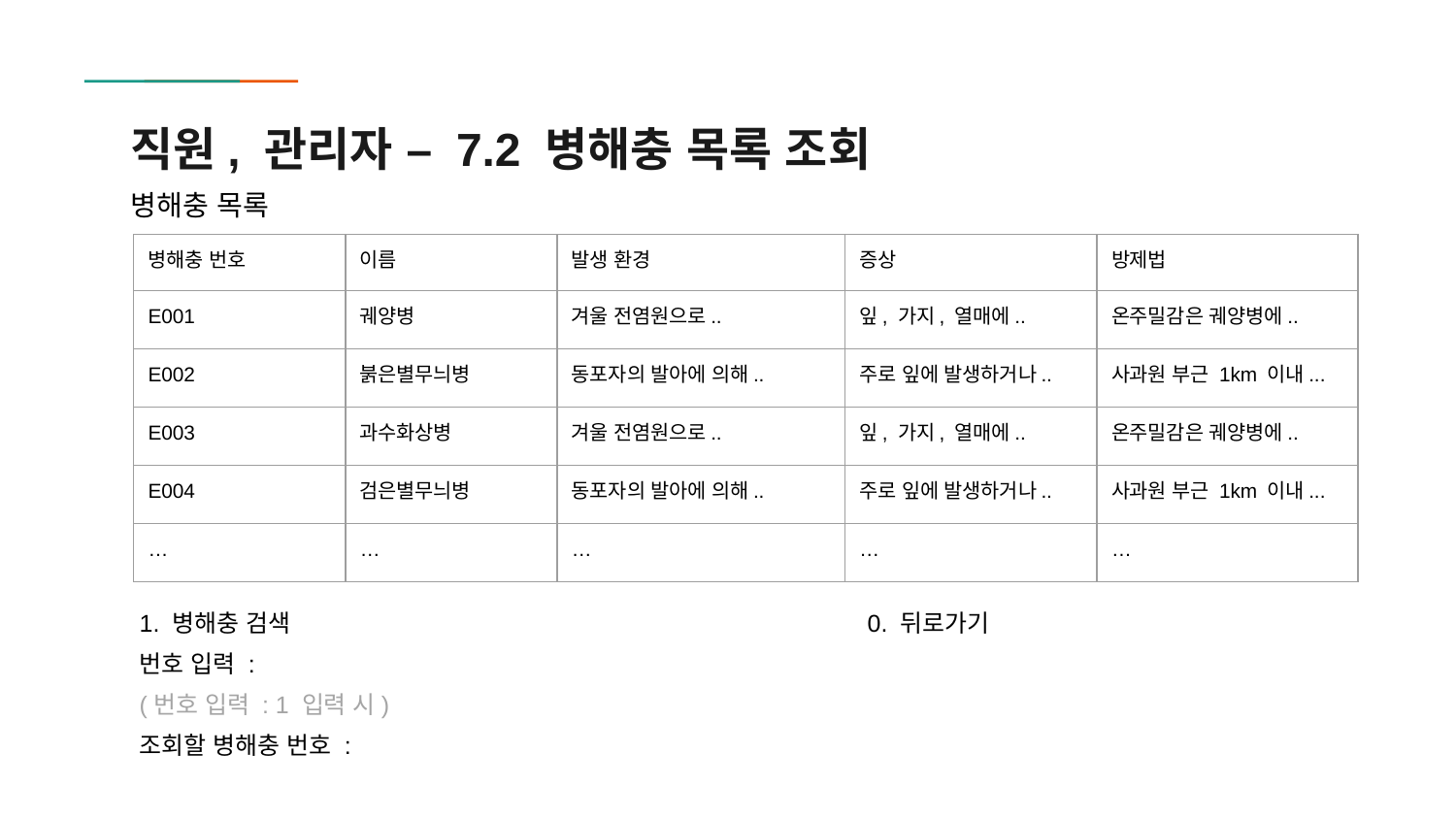

# 직원, 관리자 – 7.2 병해충 목록 조회
병해충 목록
| 병해충 번호 | 이름 | 발생 환경 | 증상 | 방제법 |
| --- | --- | --- | --- | --- |
| E001 | 궤양병 | 겨울 전염원으로.. | 잎, 가지, 열매에.. | 온주밀감은 궤양병에.. |
| E002 | 붉은별무늬병 | 동포자의 발아에 의해.. | 주로 잎에 발생하거나.. | 사과원 부근 1km 이내... |
| E003 | 과수화상병 | 겨울 전염원으로.. | 잎, 가지, 열매에.. | 온주밀감은 궤양병에.. |
| E004 | 검은별무늬병 | 동포자의 발아에 의해.. | 주로 잎에 발생하거나.. | 사과원 부근 1km 이내... |
| … | … | … | … | … |
1. 병해충 검색 				0. 뒤로가기
번호 입력 :
(번호 입력 : 1 입력 시)
조회할 병해충 번호 :